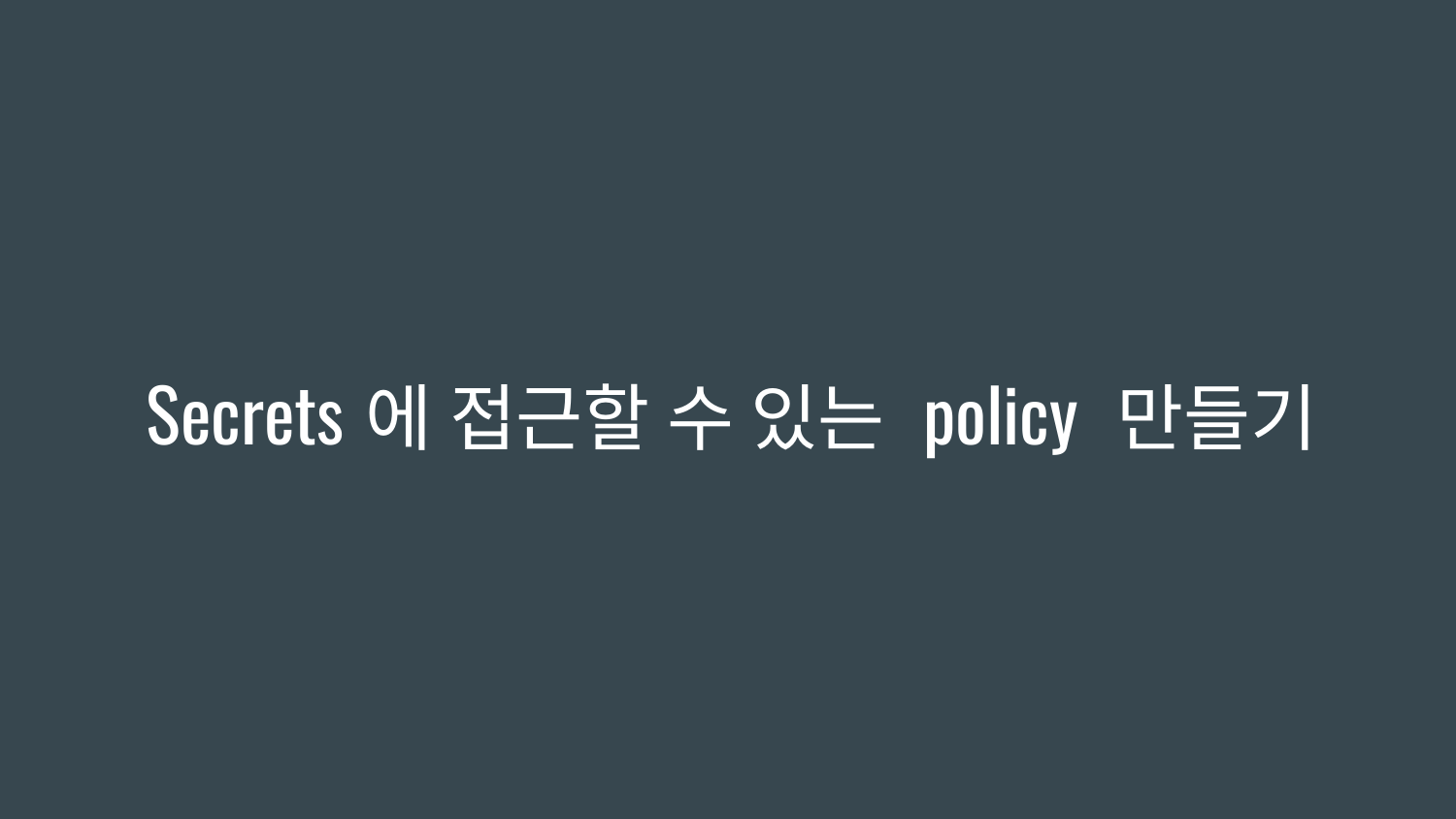

# Secrets에 접근할 수 있는 policy 만들기